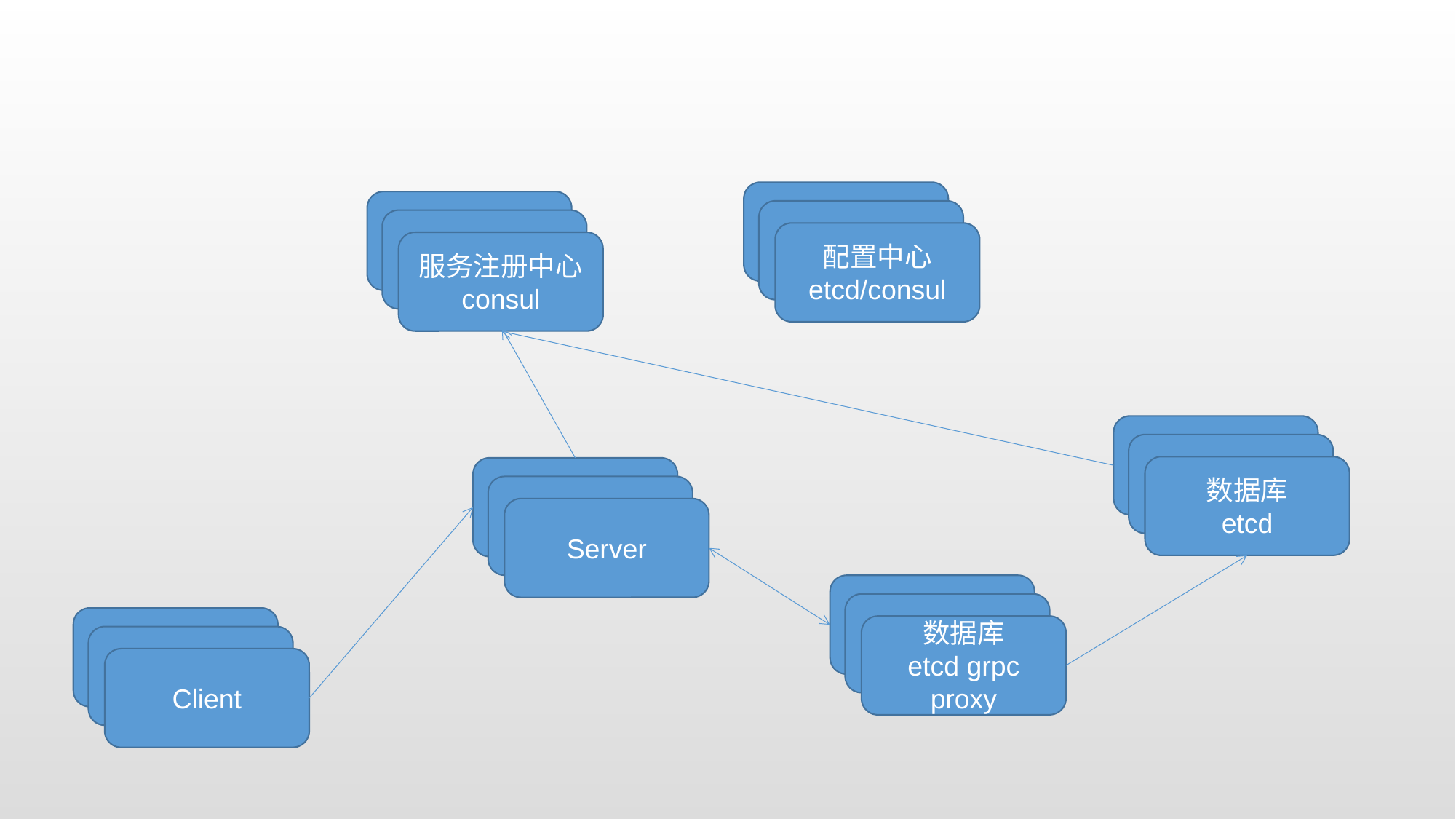

#

配置中心 etcd/consul

服务注册中心 consul

数据库
etcd

Server

数据库
etcd grpc proxy

Client